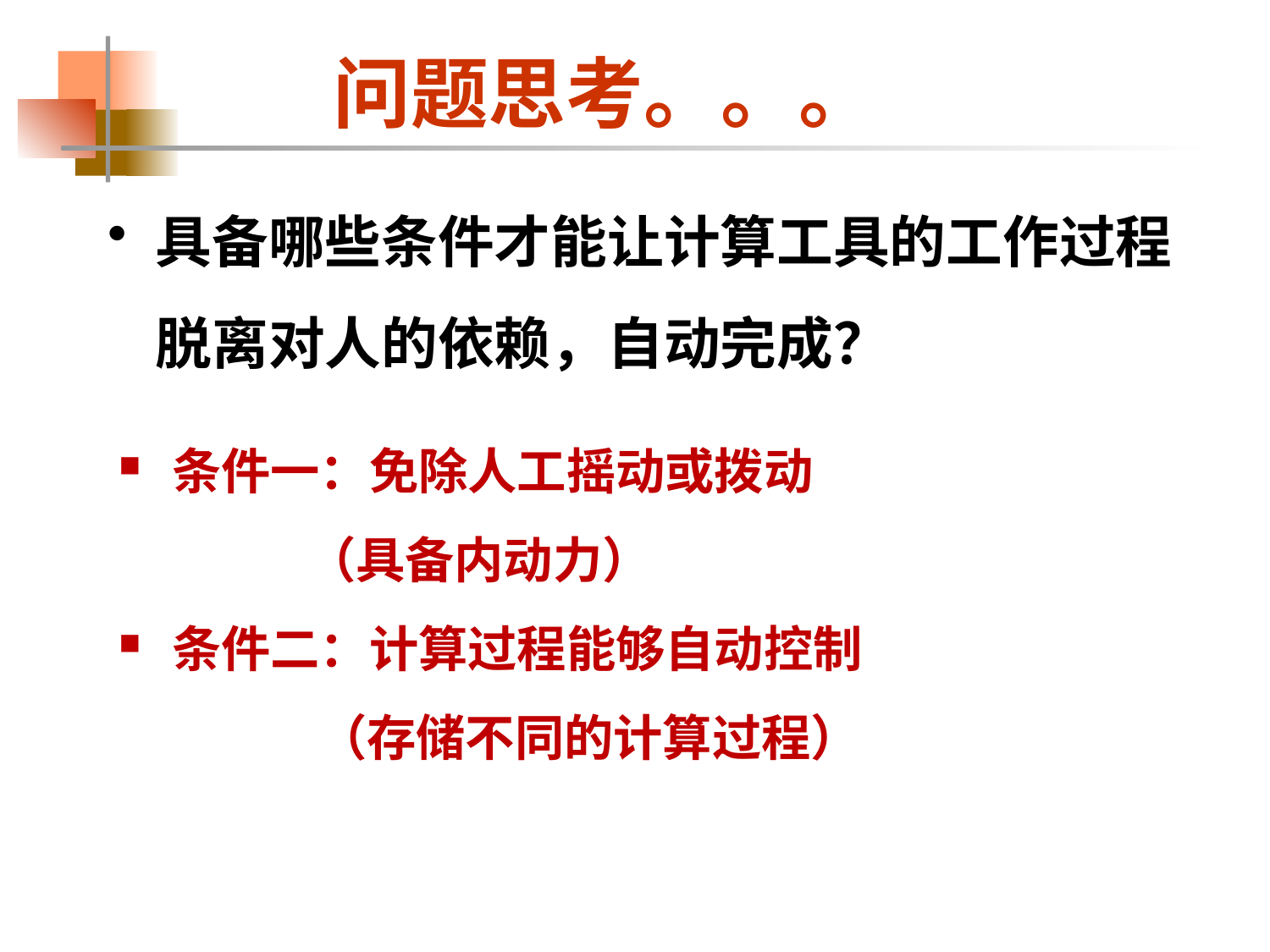

# 问题思考。。。
具备哪些条件才能让计算工具的工作过程脱离对人的依赖，自动完成？
 条件一：免除人工摇动或拨动
             （具备内动力）
 条件二：计算过程能够自动控制
              （存储不同的计算过程）